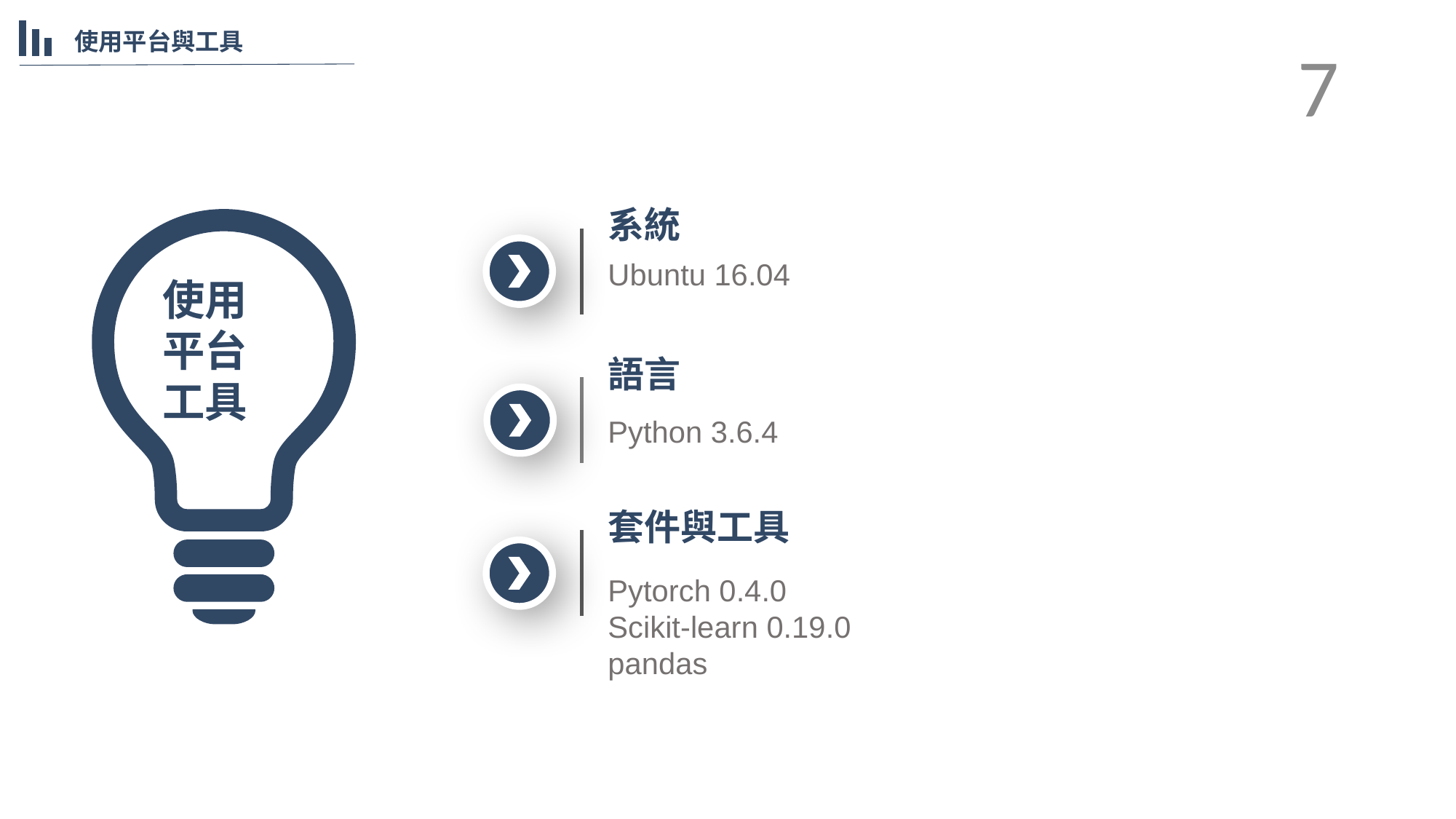

使用平台與工具

7

系統

Ubuntu 16.04
使用平台工具
語言

Python 3.6.4
套件與工具

Pytorch 0.4.0
Scikit-learn 0.19.0
pandas